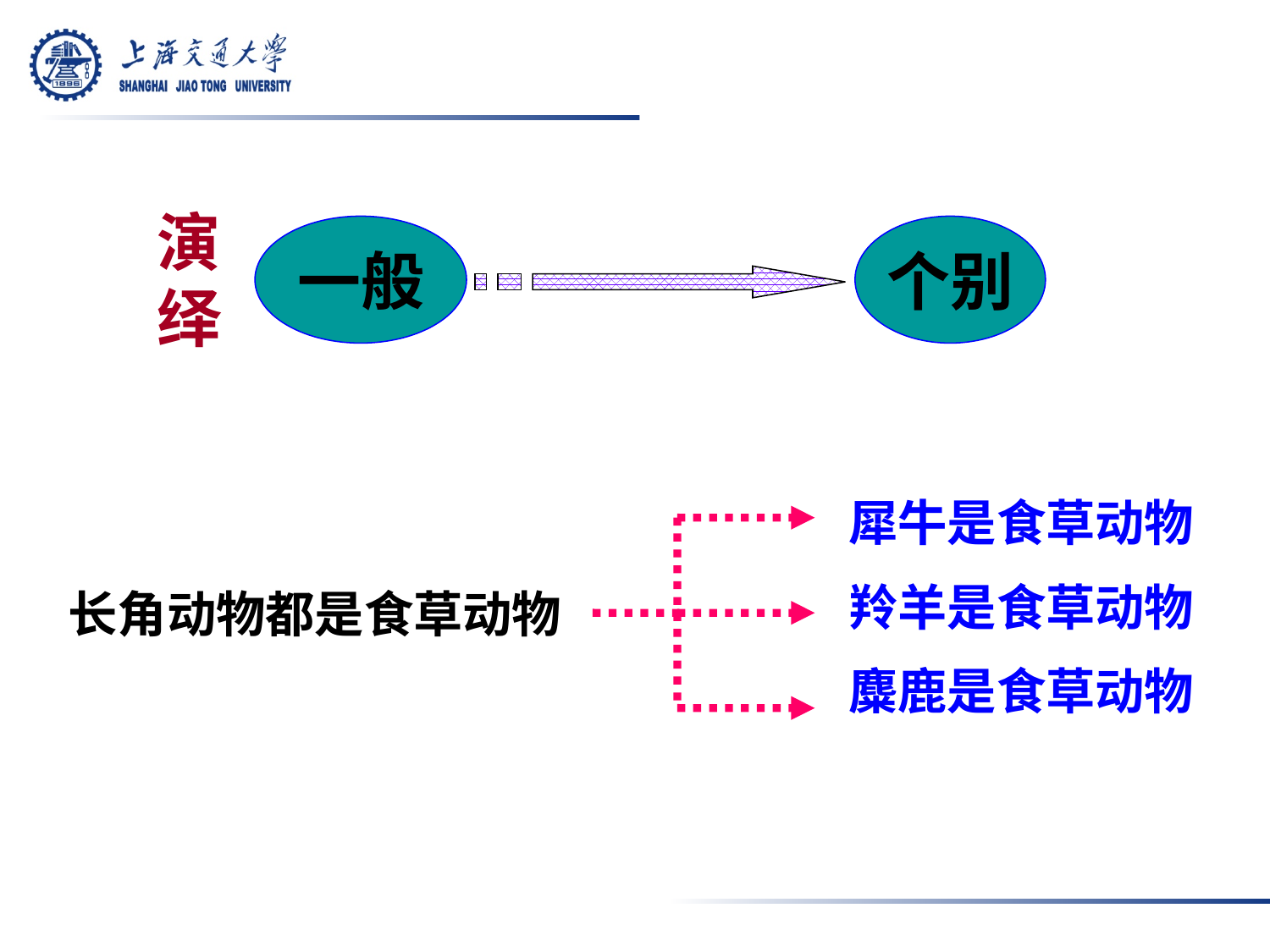

演绎
一般
个别

犀牛是食草动物
羚羊是食草动物
麋鹿是食草动物

长角动物都是食草动物